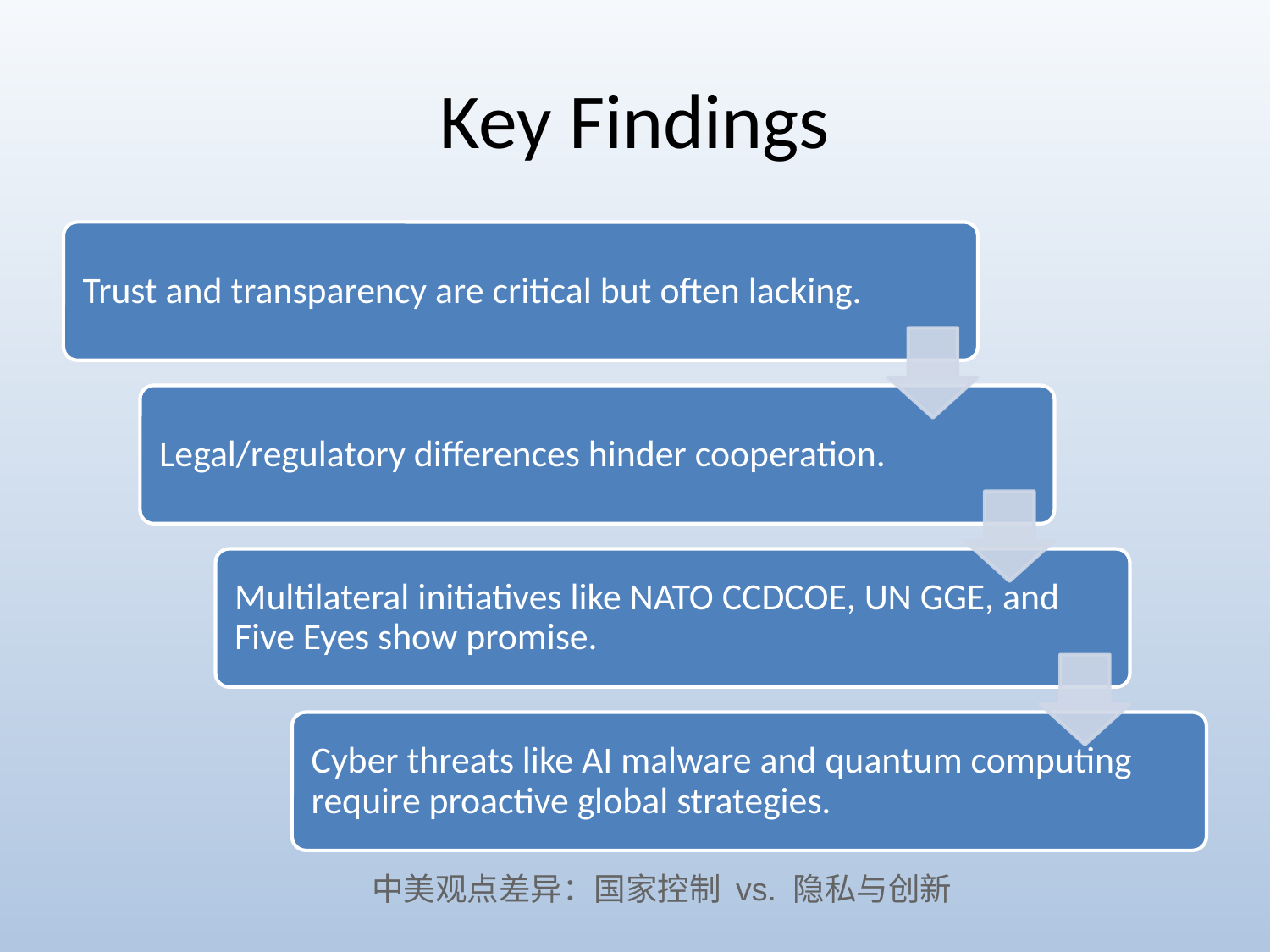

# Key Findings
Trust and transparency are critical but often lacking.
Legal/regulatory differences hinder cooperation.
Multilateral initiatives like NATO CCDCOE, UN GGE, and Five Eyes show promise.
Cyber threats like AI malware and quantum computing require proactive global strategies.

中美观点差异：国家控制 vs. 隐私与创新